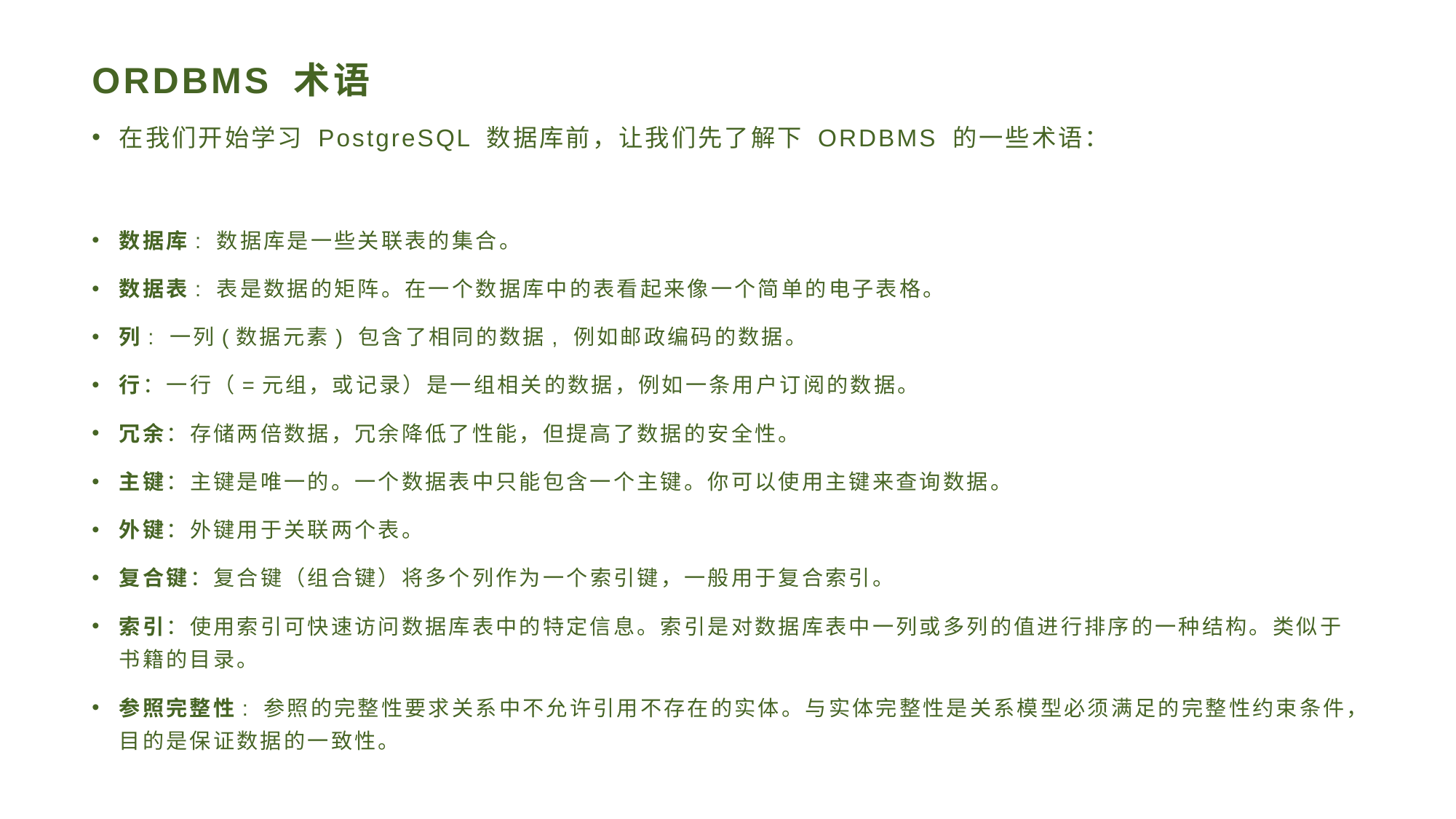

# ORDBMS 术语
在我们开始学习 PostgreSQL 数据库前，让我们先了解下 ORDBMS 的一些术语：

数据库: 数据库是一些关联表的集合。
数据表: 表是数据的矩阵。在一个数据库中的表看起来像一个简单的电子表格。
列: 一列(数据元素) 包含了相同的数据, 例如邮政编码的数据。
行：一行（=元组，或记录）是一组相关的数据，例如一条用户订阅的数据。
冗余：存储两倍数据，冗余降低了性能，但提高了数据的安全性。
主键：主键是唯一的。一个数据表中只能包含一个主键。你可以使用主键来查询数据。
外键：外键用于关联两个表。
复合键：复合键（组合键）将多个列作为一个索引键，一般用于复合索引。
索引：使用索引可快速访问数据库表中的特定信息。索引是对数据库表中一列或多列的值进行排序的一种结构。类似于书籍的目录。
参照完整性: 参照的完整性要求关系中不允许引用不存在的实体。与实体完整性是关系模型必须满足的完整性约束条件，目的是保证数据的一致性。